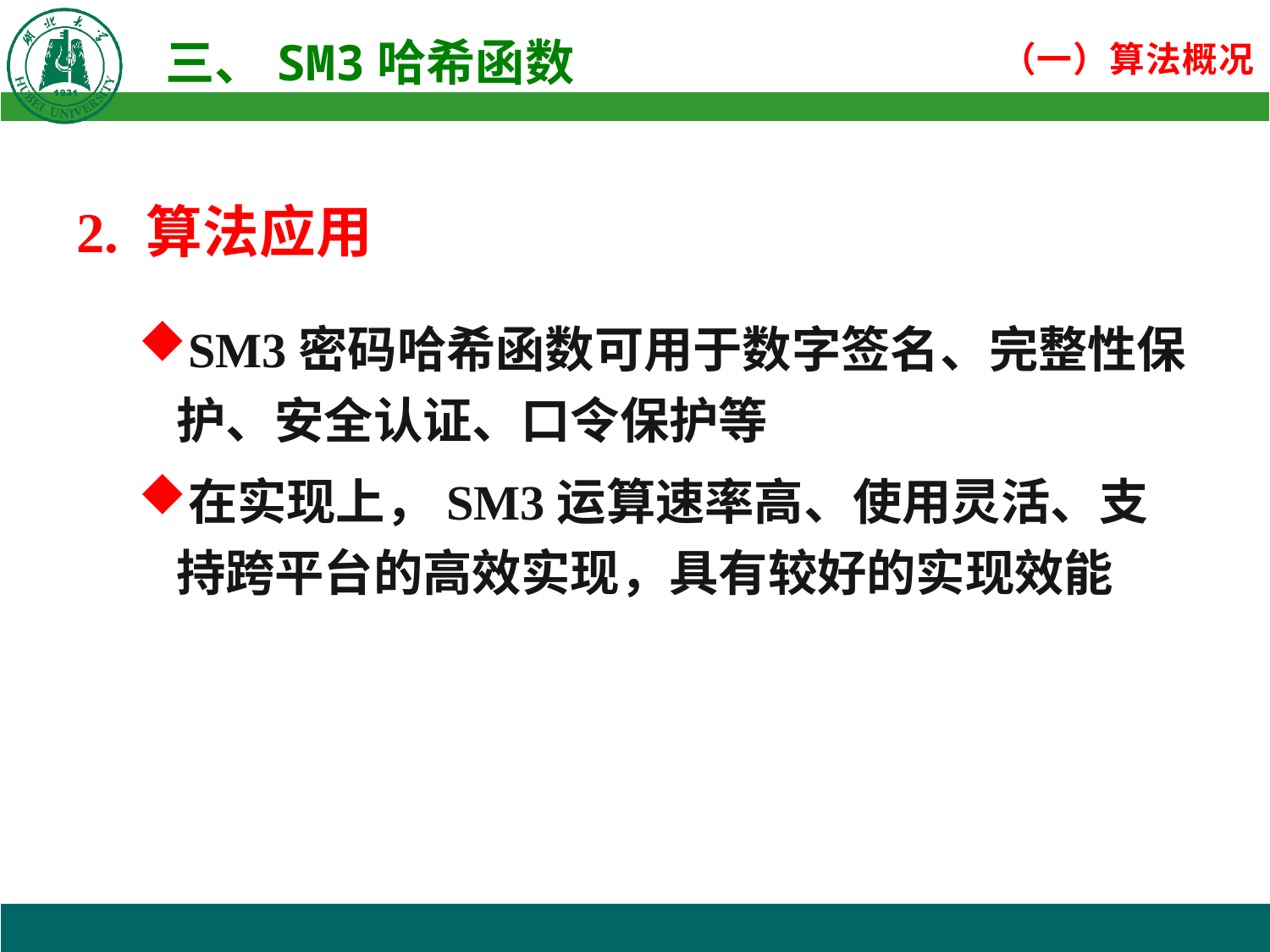

2. 算法应用
SM3密码哈希函数可用于数字签名、完整性保护、安全认证、口令保护等
在实现上，SM3运算速率高、使用灵活、支持跨平台的高效实现，具有较好的实现效能